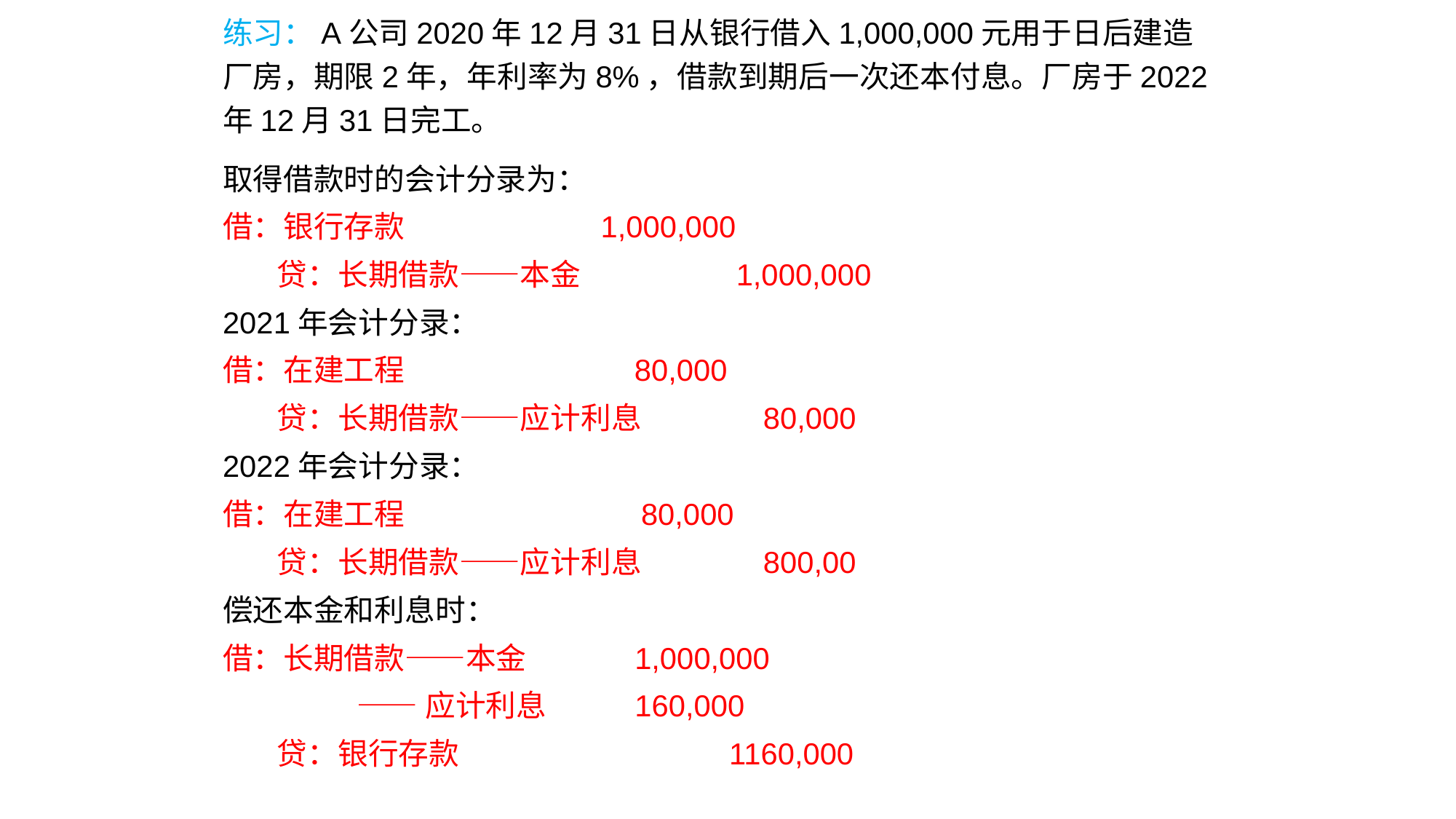

练习：A公司2020年12月31日从银行借入1,000,000元用于日后建造厂房，期限2年，年利率为8%，借款到期后一次还本付息。厂房于2022年12月31日完工。
取得借款时的会计分录为：
借：银行存款                            1,000,000
       贷：长期借款——本金                      1,000,000
2021年会计分录：
借：在建工程                                 80,000
       贷：长期借款——应计利息                 80,000
2022年会计分录：
借：在建工程                                  80,000
       贷：长期借款——应计利息                 800,00
偿还本金和利息时：
借：长期借款——本金               1,000,000
                    ——应计利息            160,000
       贷：银行存款                                       1160,000